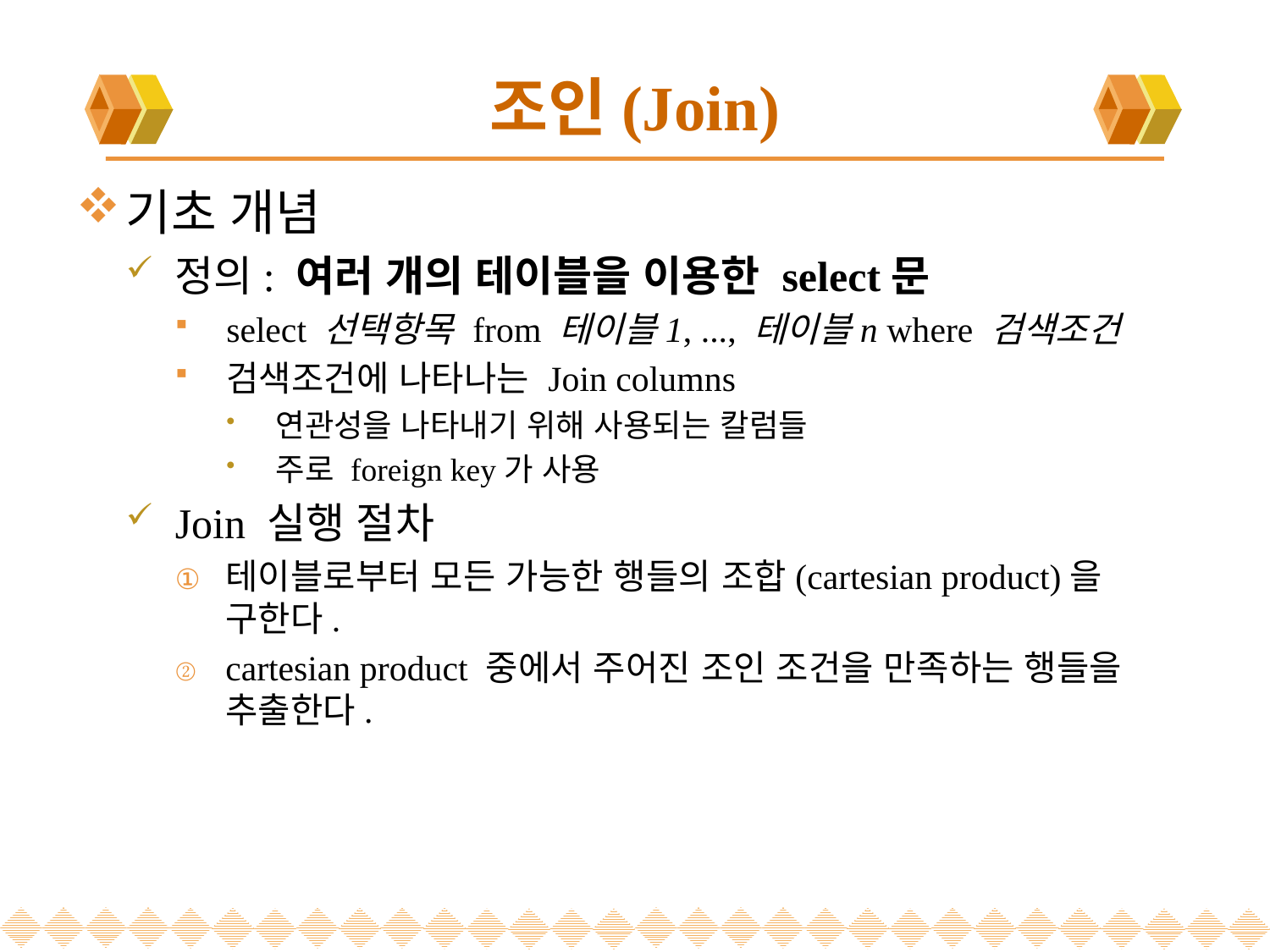

# 조인(Join)
기초 개념
정의: 여러 개의 테이블을 이용한 select문
select 선택항목 from 테이블1, ..., 테이블n where 검색조건
검색조건에 나타나는 Join columns
연관성을 나타내기 위해 사용되는 칼럼들
주로 foreign key가 사용
Join 실행 절차
테이블로부터 모든 가능한 행들의 조합(cartesian product)을 구한다.
cartesian product 중에서 주어진 조인 조건을 만족하는 행들을 추출한다.